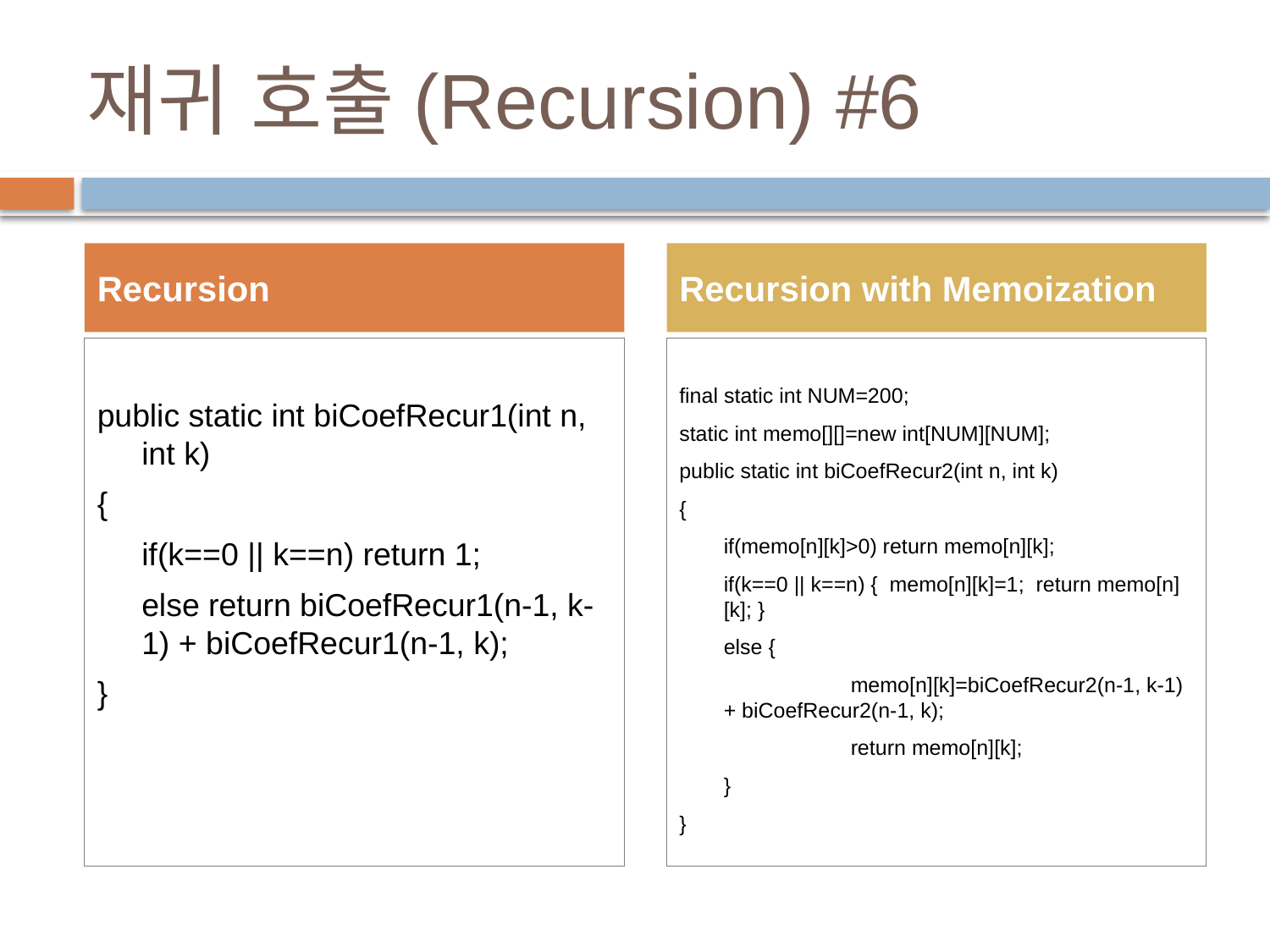

# 재귀 호출(Recursion) #6
Recursion
Recursion with Memoization

public static int biCoefRecur1(int n, int k)
{
	if(k==0 || k==n) return 1;
	else return biCoefRecur1(n-1, k-1) + biCoefRecur1(n-1, k);
}

final static int NUM=200;
static int memo[][]=new int[NUM][NUM];
public static int biCoefRecur2(int n, int k)
{
	if(memo[n][k]>0) return memo[n][k];
	if(k==0 || k==n) {  memo[n][k]=1;  return memo[n][k]; }
	else {
		memo[n][k]=biCoefRecur2(n-1, k-1) + biCoefRecur2(n-1, k);
		return memo[n][k];
	}
}